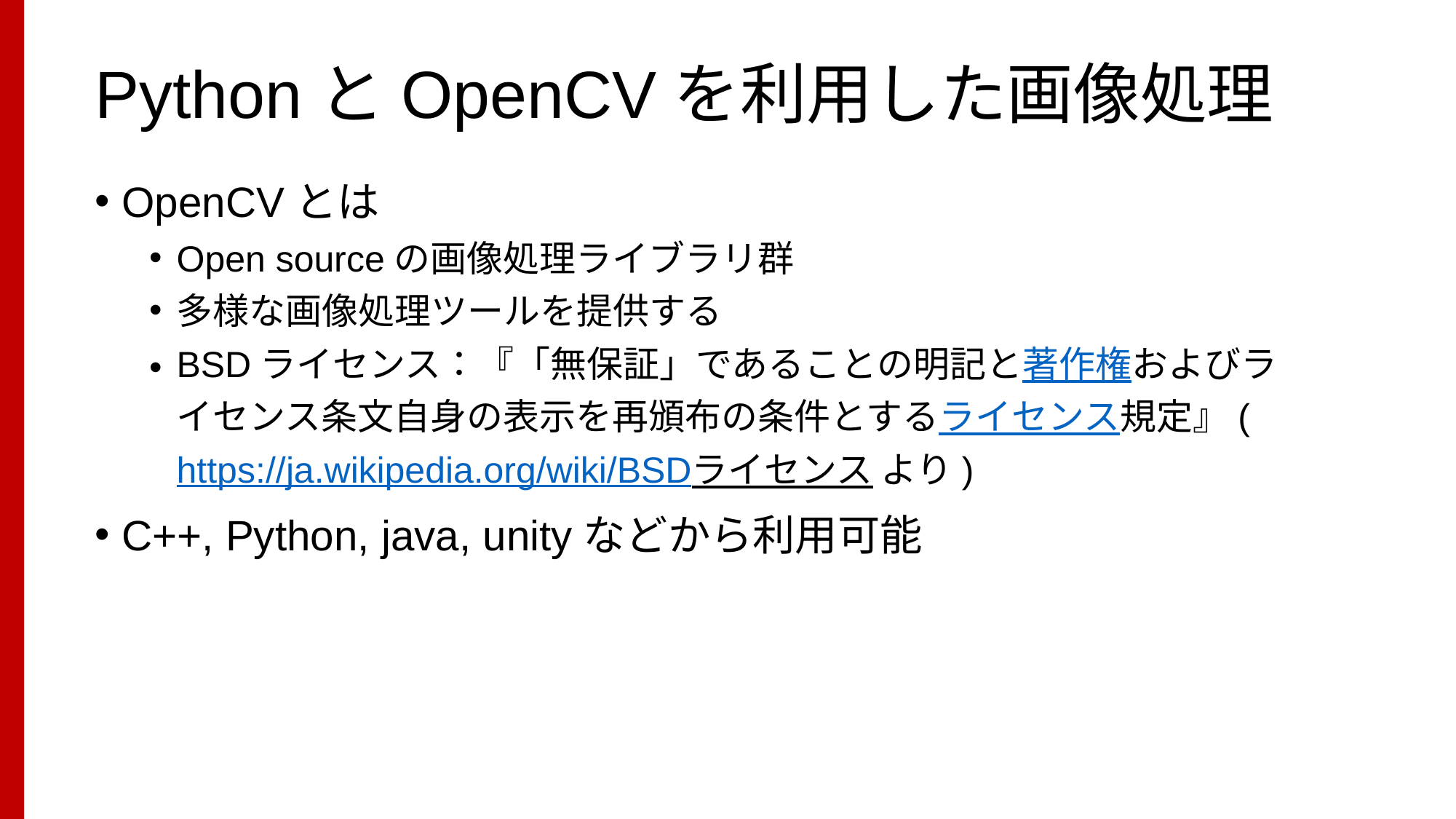

# PythonとOpenCVを利用した画像処理
OpenCVとは
Open sourceの画像処理ライブラリ群
多様な画像処理ツールを提供する
BSDライセンス：『「無保証」であることの明記と著作権およびライセンス条文自身の表示を再頒布の条件とするライセンス規定』(https://ja.wikipedia.org/wiki/BSDライセンス より)
C++, Python, java, unityなどから利用可能